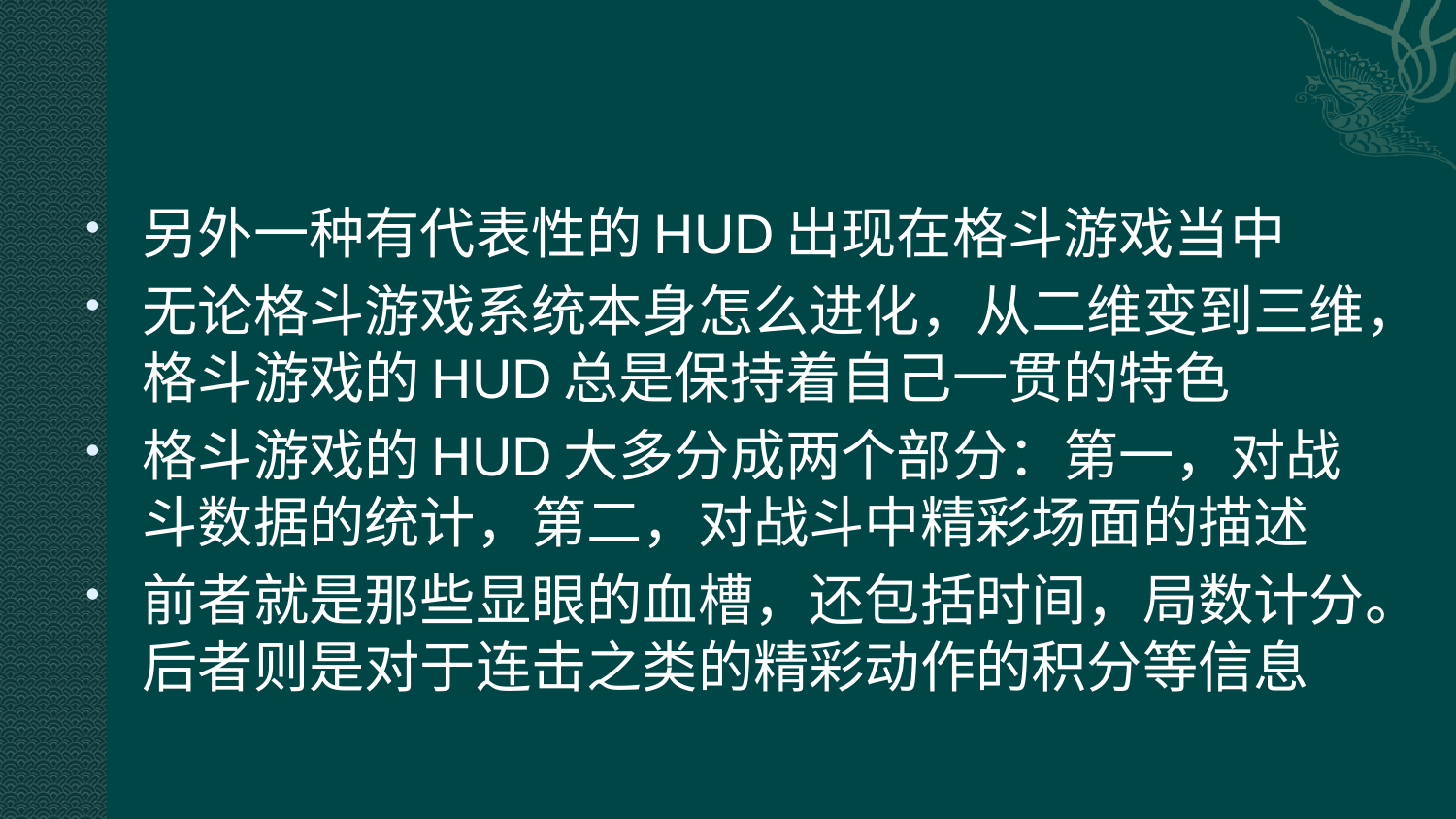

#
另外一种有代表性的HUD出现在格斗游戏当中
无论格斗游戏系统本身怎么进化，从二维变到三维，格斗游戏的HUD总是保持着自己一贯的特色
格斗游戏的HUD大多分成两个部分：第一，对战斗数据的统计，第二，对战斗中精彩场面的描述
前者就是那些显眼的血槽，还包括时间，局数计分。后者则是对于连击之类的精彩动作的积分等信息